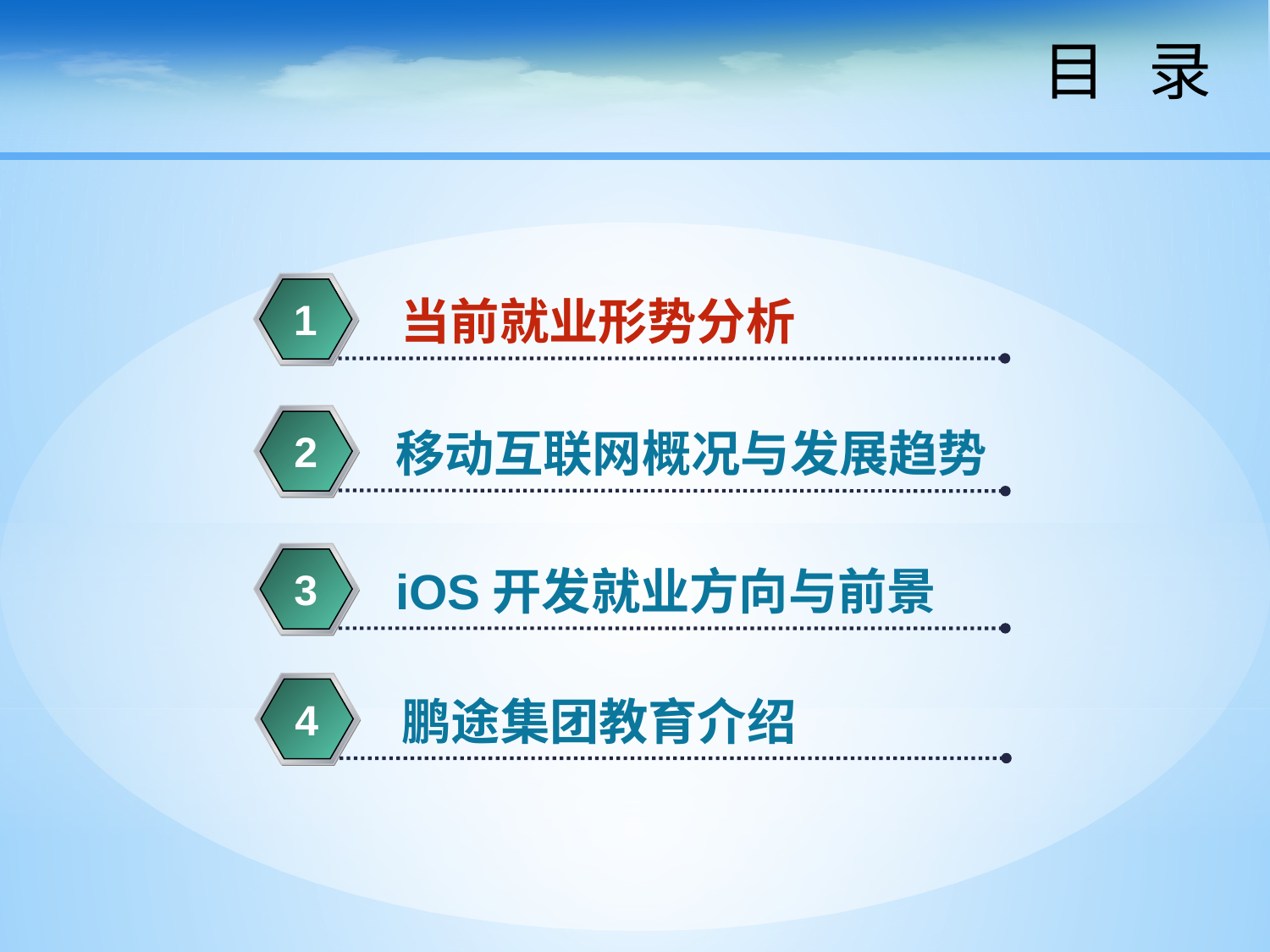

目   录

当前就业形势分析
1

移动互联网概况与发展趋势
2

iOS开发就业方向与前景
3

鹏途集团教育介绍
4